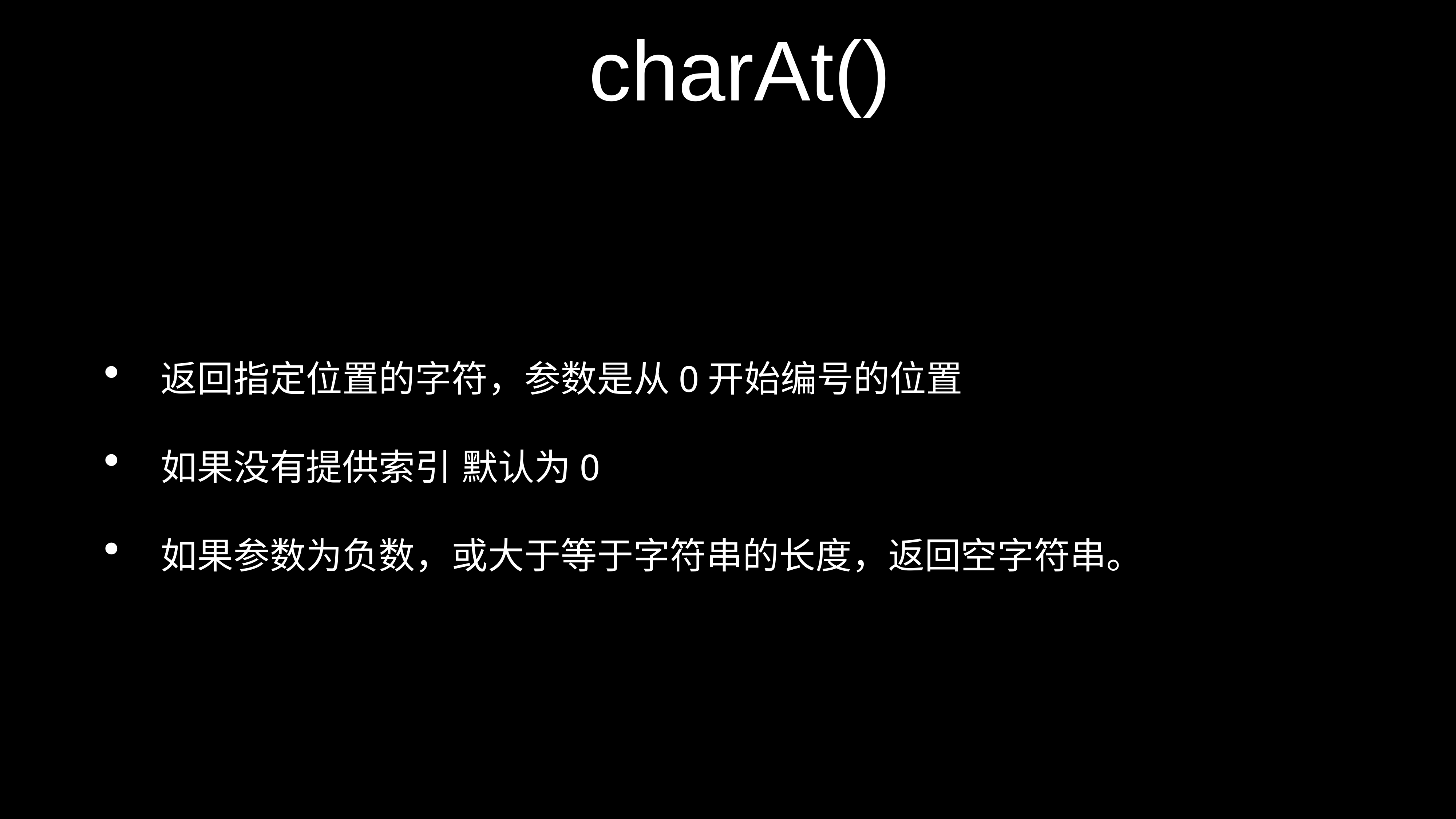

# charAt()
 返回指定位置的字符，参数是从0开始编号的位置
 如果没有提供索引 默认为0
 如果参数为负数，或大于等于字符串的长度，返回空字符串。